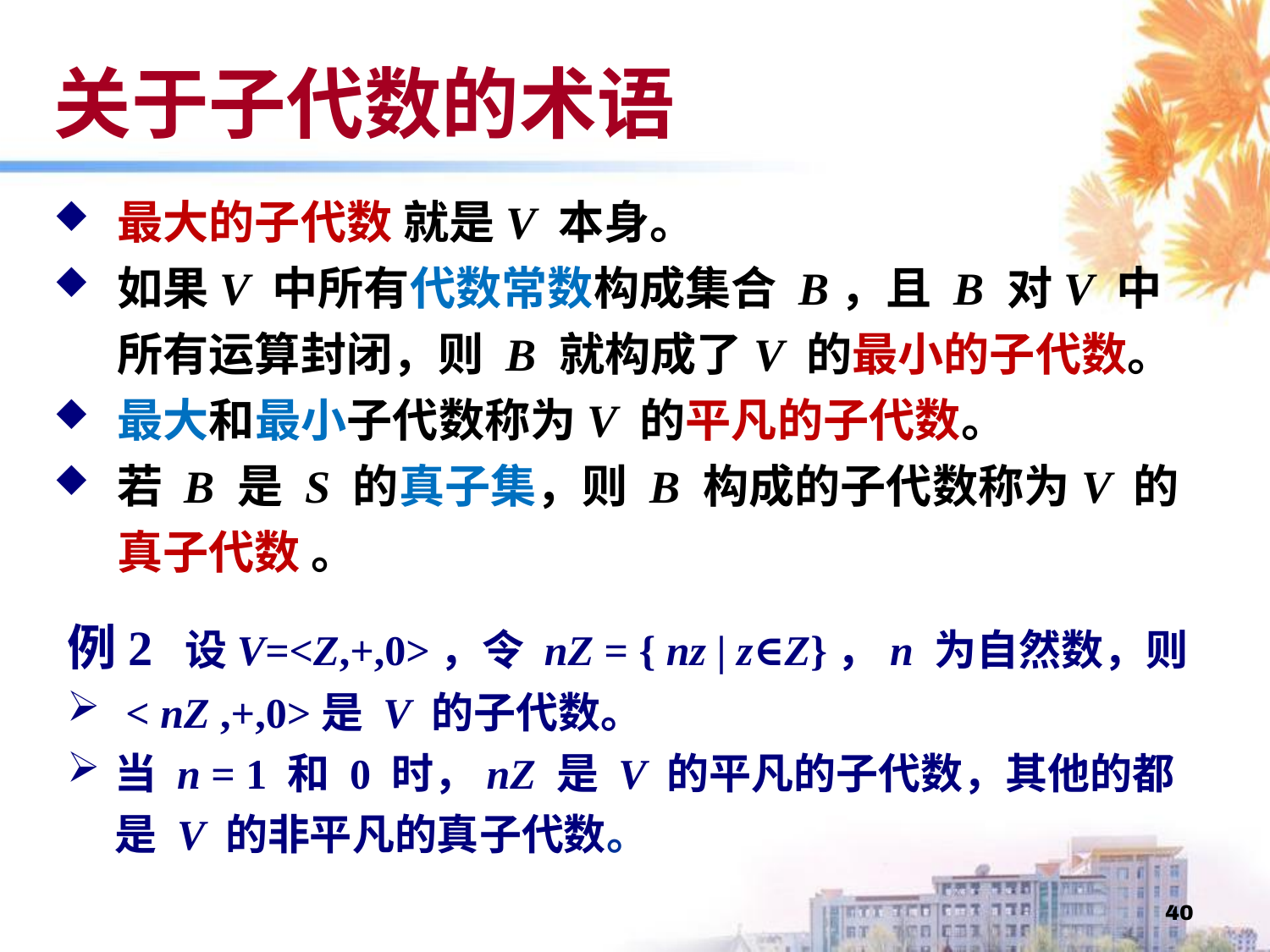

# 关于子代数的术语
最大的子代数 就是V 本身。
如果V 中所有代数常数构成集合 B，且 B 对V 中所有运算封闭，则 B 就构成了V 的最小的子代数。
最大和最小子代数称为V 的平凡的子代数。
若 B 是 S 的真子集，则 B 构成的子代数称为V 的真子代数 。
例2  设V=<Z,+,0>，令 nZ = { nz | z∈Z}，n 为自然数，则
 < nZ ,+,0>是 V 的子代数。
当 n = 1 和 0 时，nZ 是 V 的平凡的子代数，其他的都是 V 的非平凡的真子代数。
40